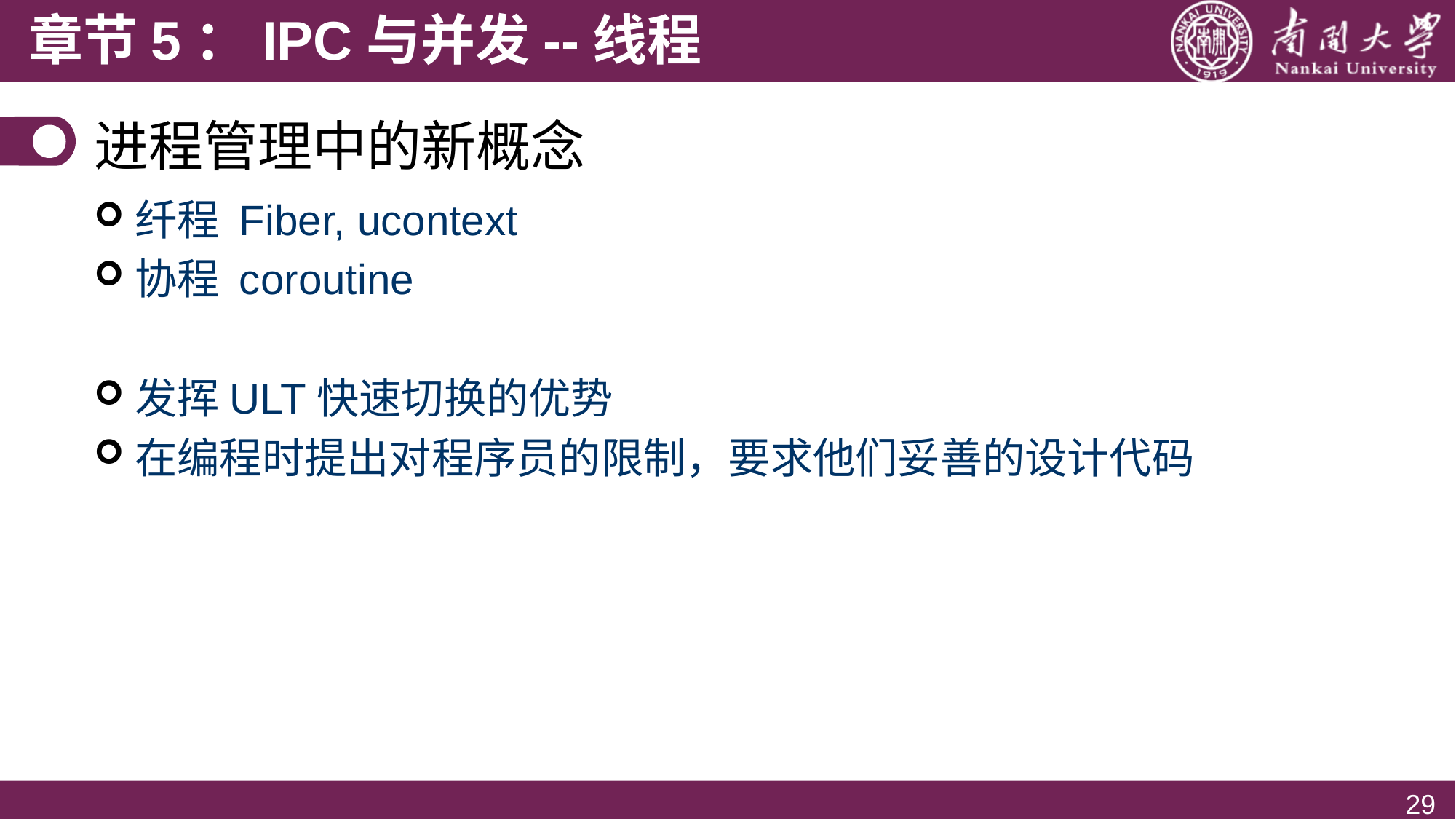

# 进程管理中的新概念
纤程 Fiber, ucontext
协程 coroutine

发挥ULT快速切换的优势
在编程时提出对程序员的限制，要求他们妥善的设计代码
29